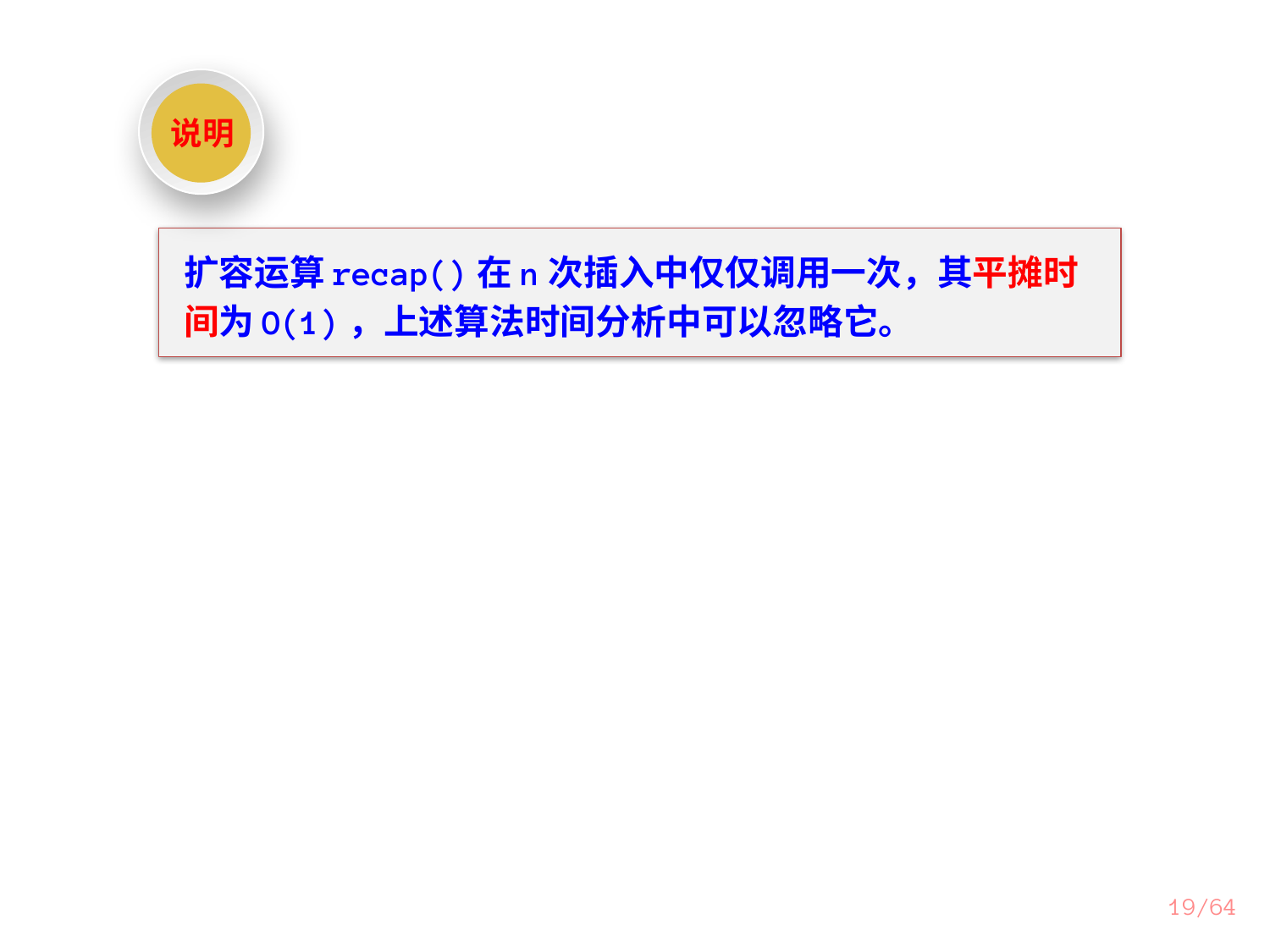

说明
扩容运算recap()在n次插入中仅仅调用一次，其平摊时间为O(1)，上述算法时间分析中可以忽略它。
19/64